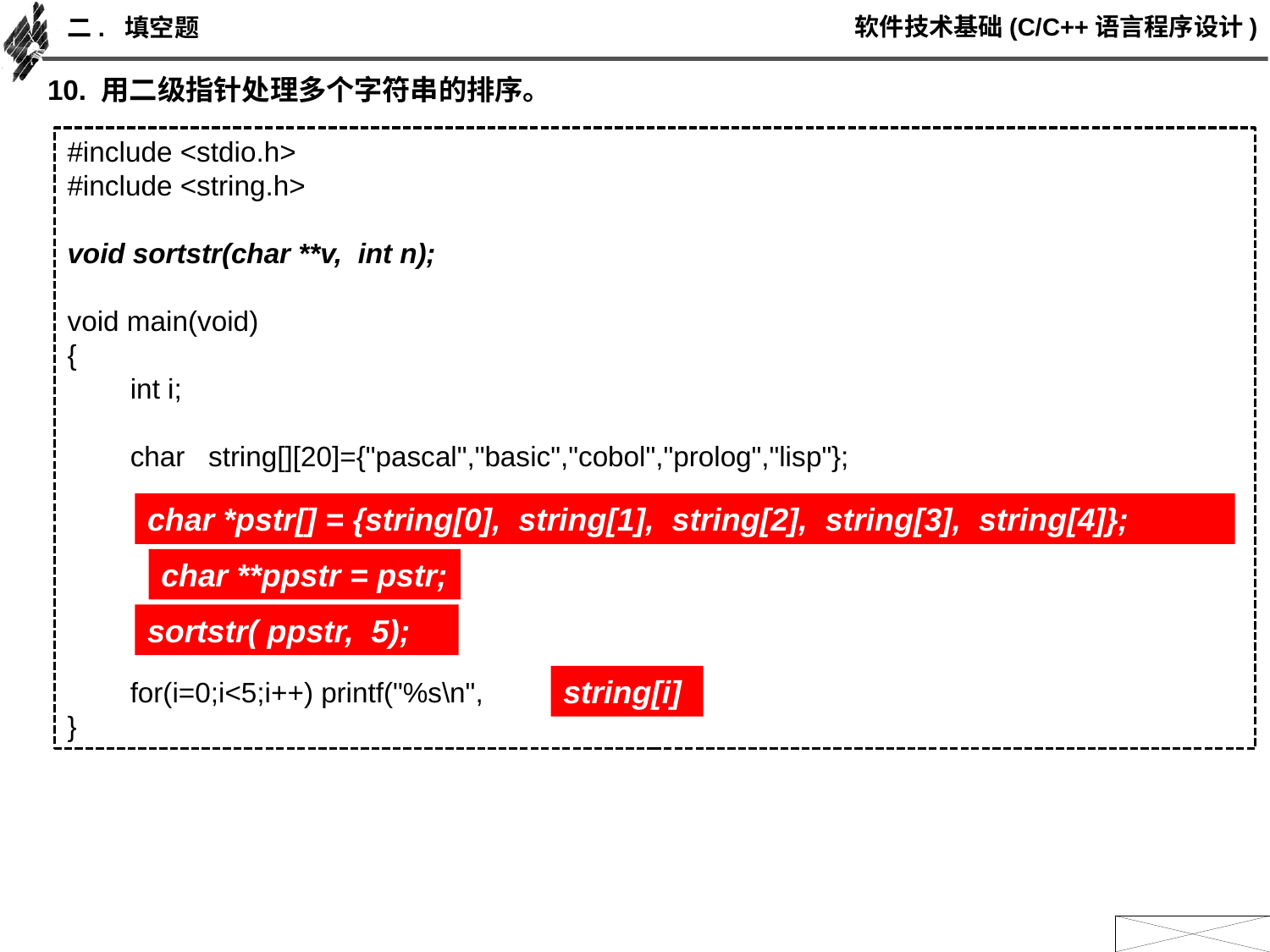

二.  填空题
10. 用二级指针处理多个字符串的排序。
#include <stdio.h>
#include <string.h>

void sortstr(char **v,  int n);

void main(void)
{
        int i;

        char   string[][20]={"pascal","basic","cobol","prolog","lisp"};

        for(i=0;i<5;i++) printf("%s\n",                      );
}
char *pstr[] = {string[0],  string[1],  string[2],  string[3],  string[4]};
char **ppstr = pstr;
sortstr( ppstr,  5);
string[i]